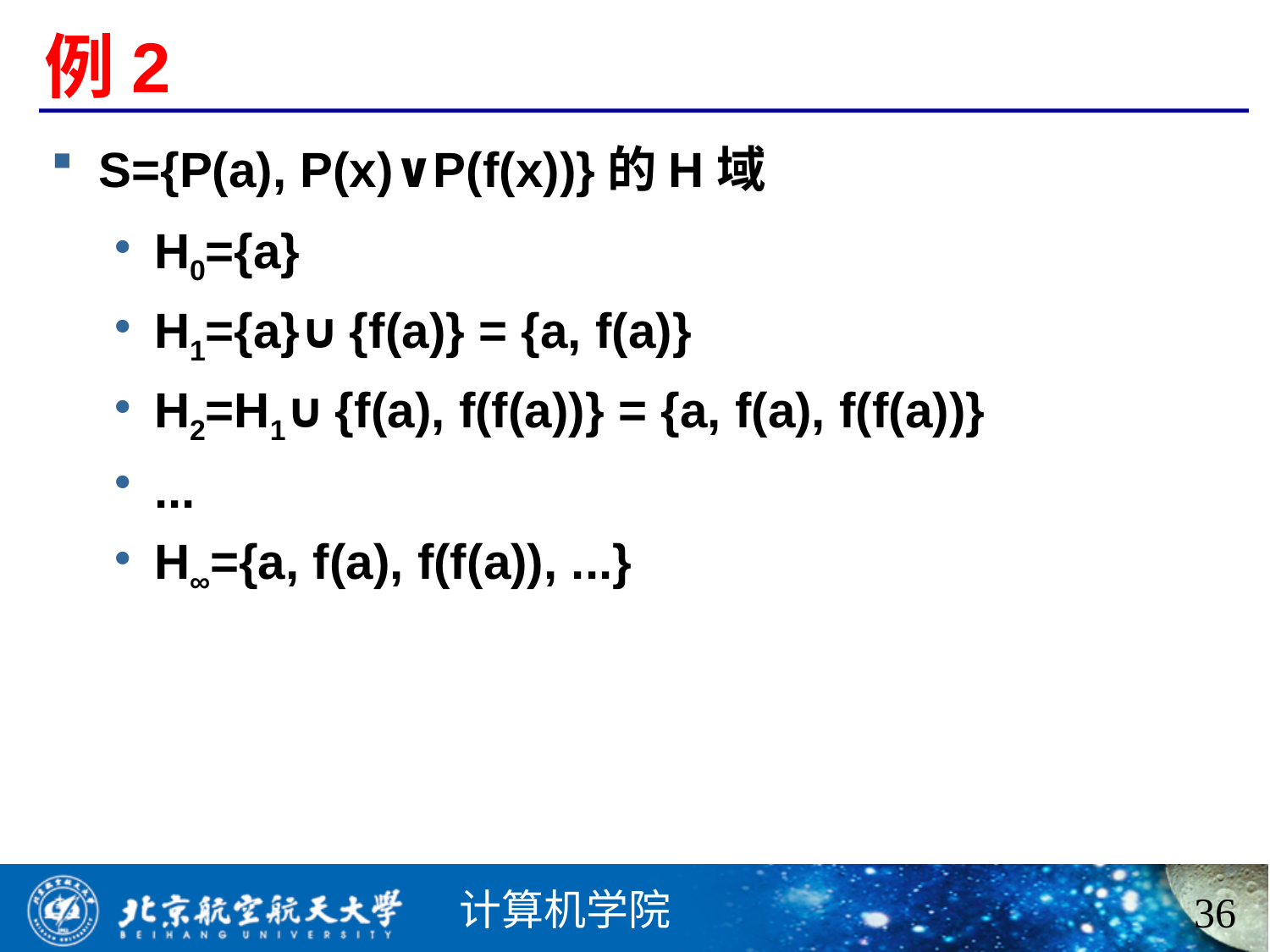

# 例2
S={P(a), P(x)∨P(f(x))}的H域
H0={a}
H1={a}∪{f(a)} = {a, f(a)}
H2=H1∪{f(a), f(f(a))} = {a, f(a), f(f(a))}
...
H∞={a, f(a), f(f(a)), ...}